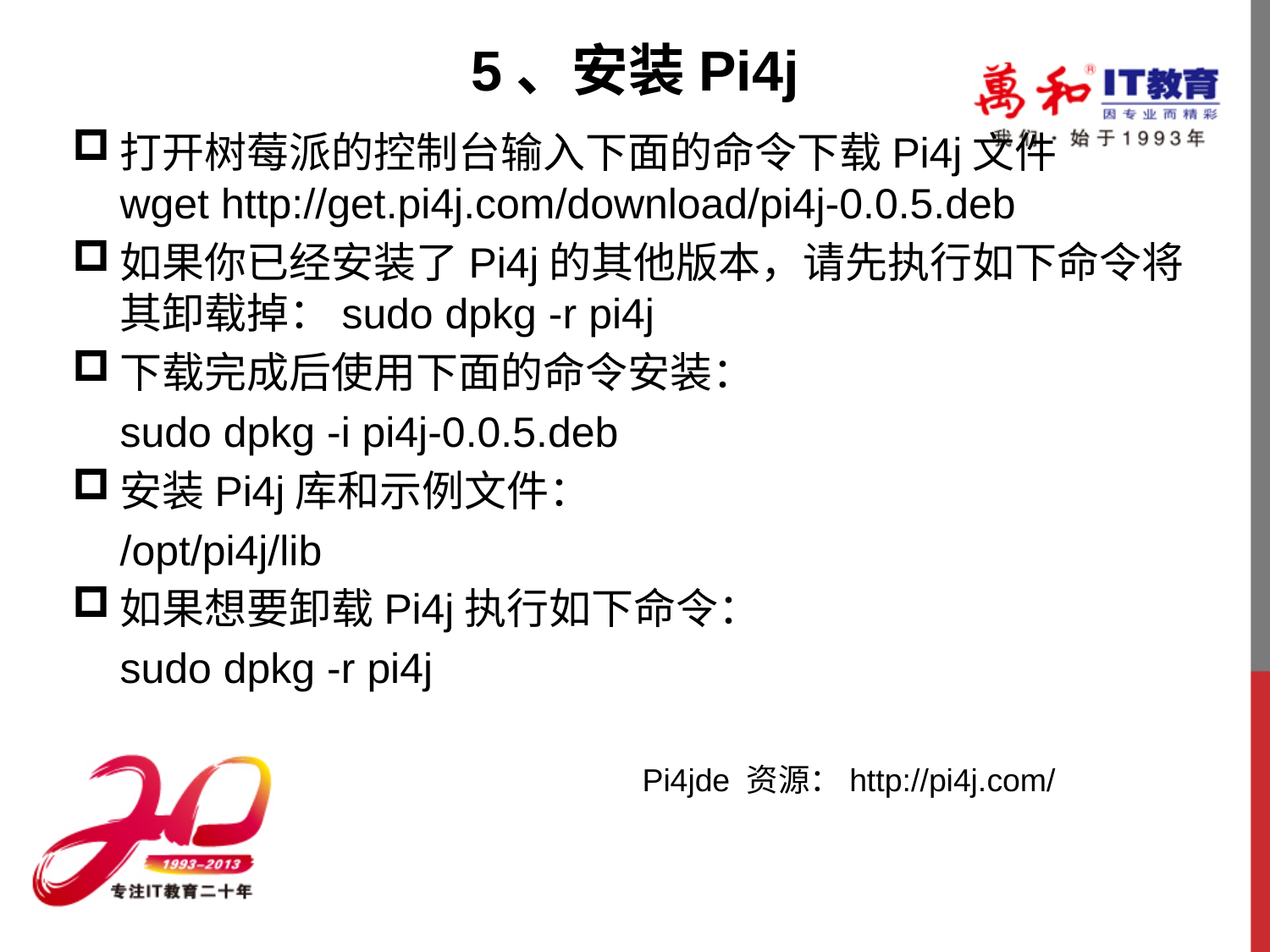

# 5、安装Pi4j
打开树莓派的控制台输入下面的命令下载Pi4j文件
wget http://get.pi4j.com/download/pi4j-0.0.5.deb
如果你已经安装了Pi4j的其他版本，请先执行如下命令将其卸载掉：sudo dpkg -r pi4j
下载完成后使用下面的命令安装：
	sudo dpkg -i pi4j-0.0.5.deb
安装Pi4j库和示例文件：
	/opt/pi4j/lib
如果想要卸载Pi4j执行如下命令：
	sudo dpkg -r pi4j

Pi4jde 资源：http://pi4j.com/